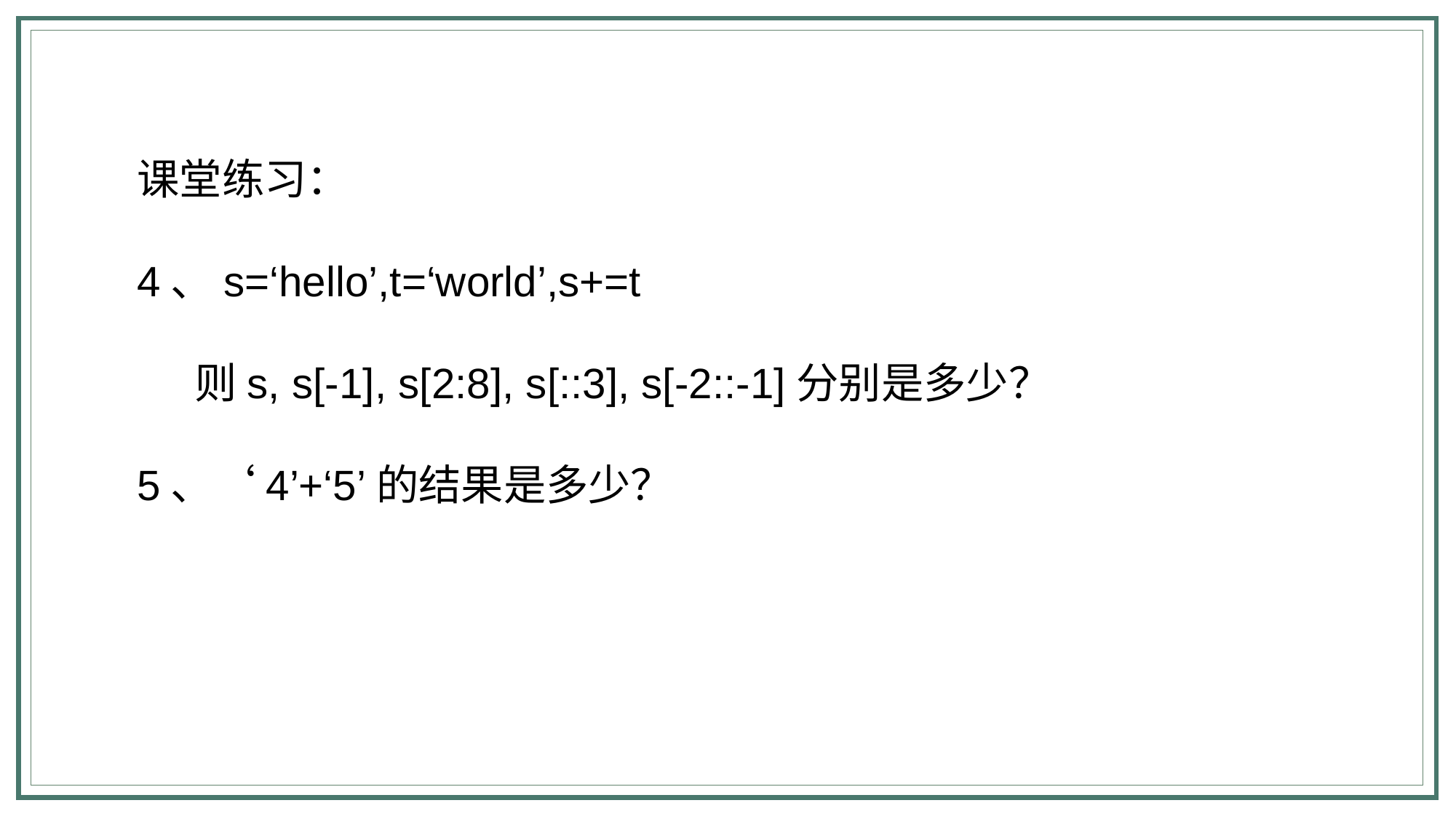

课堂练习：
4、s=‘hello’,t=‘world’,s+=t
     则s, s[-1], s[2:8], s[::3], s[-2::-1]分别是多少？
5、‘4’+‘5’的结果是多少？